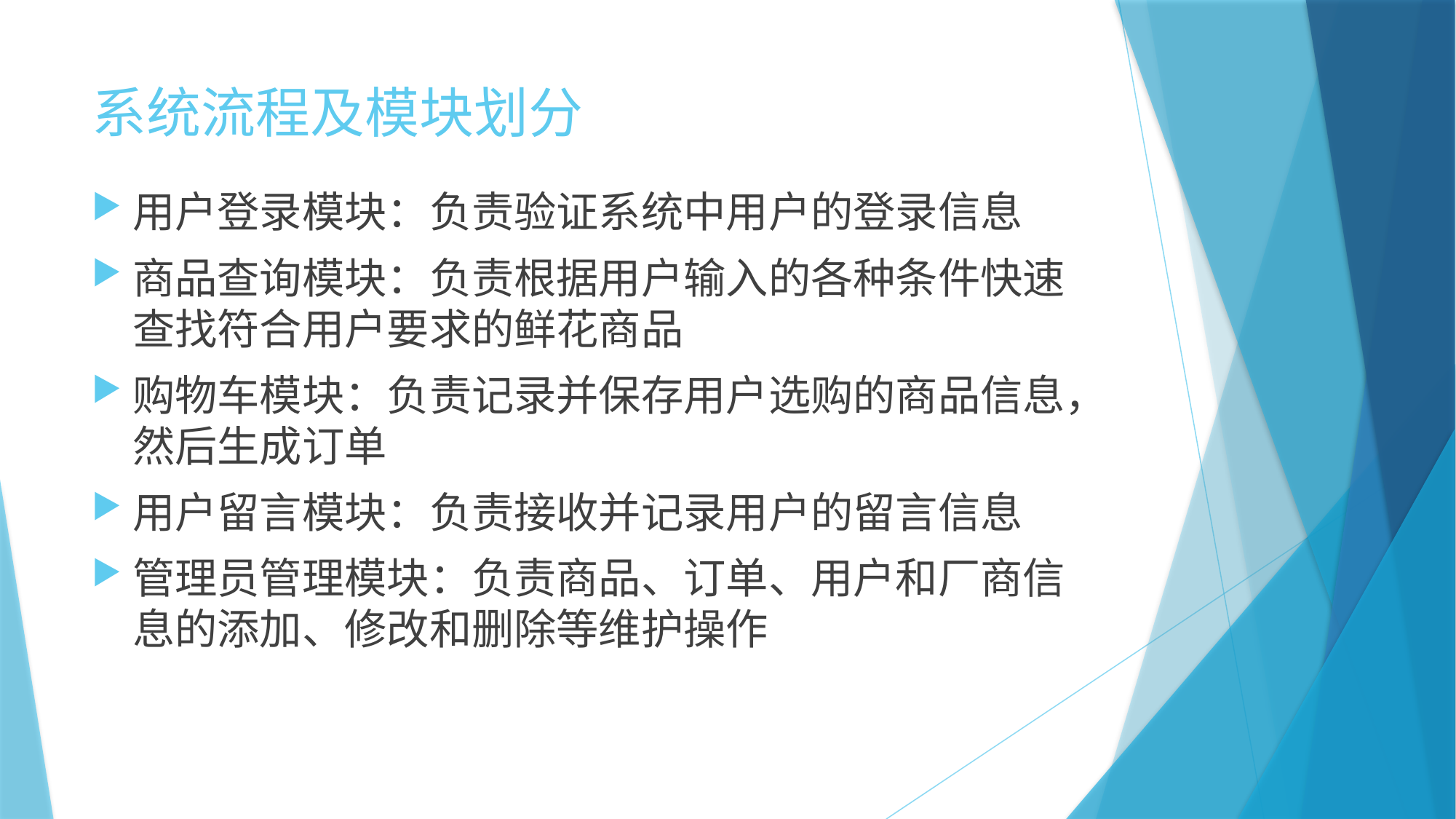

# 系统流程及模块划分
用户登录模块：负责验证系统中用户的登录信息
商品查询模块：负责根据用户输入的各种条件快速查找符合用户要求的鲜花商品
购物车模块：负责记录并保存用户选购的商品信息，然后生成订单
用户留言模块：负责接收并记录用户的留言信息
管理员管理模块：负责商品、订单、用户和厂商信息的添加、修改和删除等维护操作